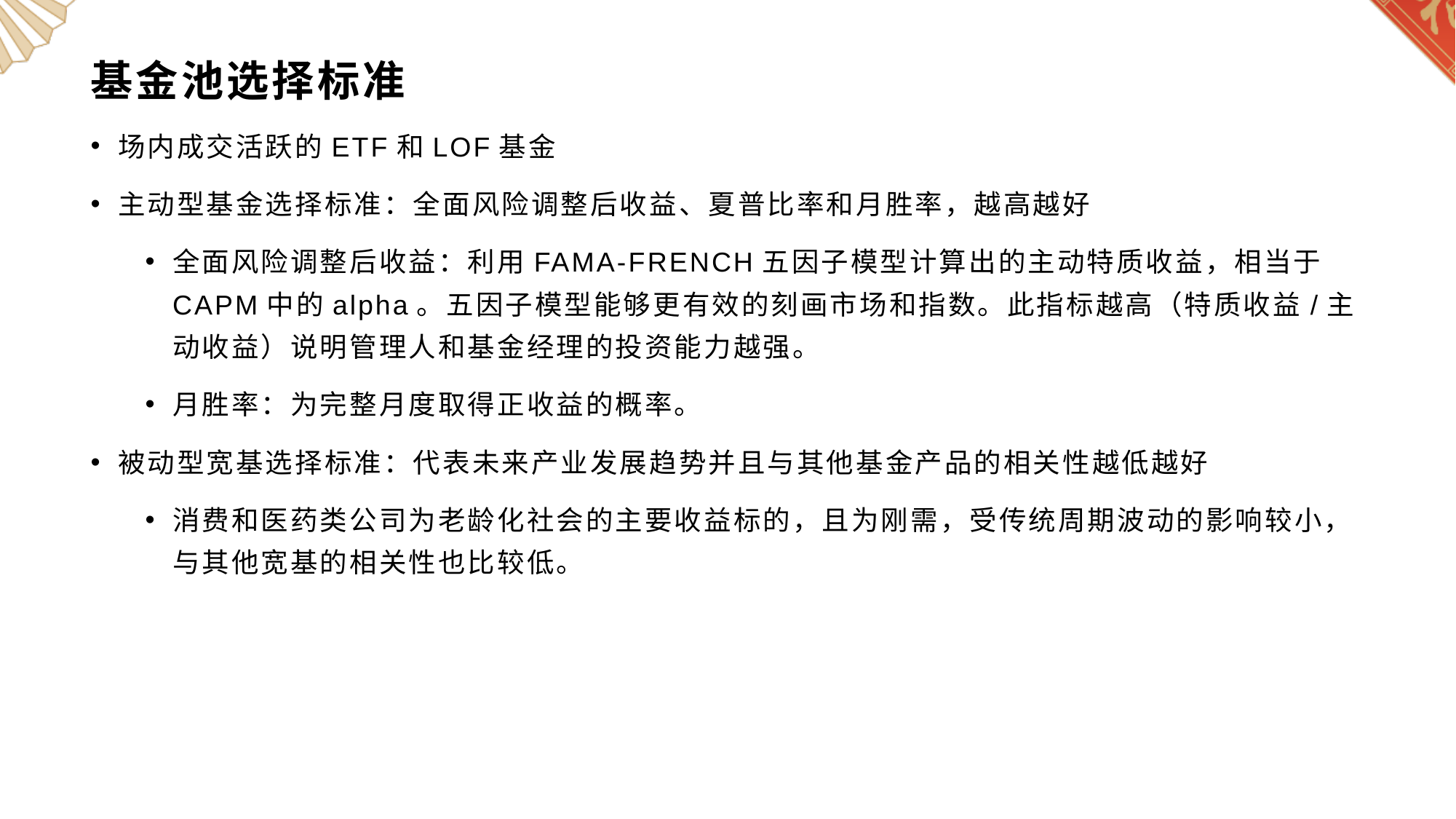

# 基金池选择标准
场内成交活跃的ETF和LOF基金
主动型基金选择标准：全面风险调整后收益、夏普比率和月胜率，越高越好
全面风险调整后收益：利用FAMA-FRENCH五因子模型计算出的主动特质收益，相当于CAPM中的alpha。五因子模型能够更有效的刻画市场和指数。此指标越高（特质收益/主动收益）说明管理人和基金经理的投资能力越强。
月胜率：为完整月度取得正收益的概率。
被动型宽基选择标准：代表未来产业发展趋势并且与其他基金产品的相关性越低越好
消费和医药类公司为老龄化社会的主要收益标的，且为刚需，受传统周期波动的影响较小，与其他宽基的相关性也比较低。